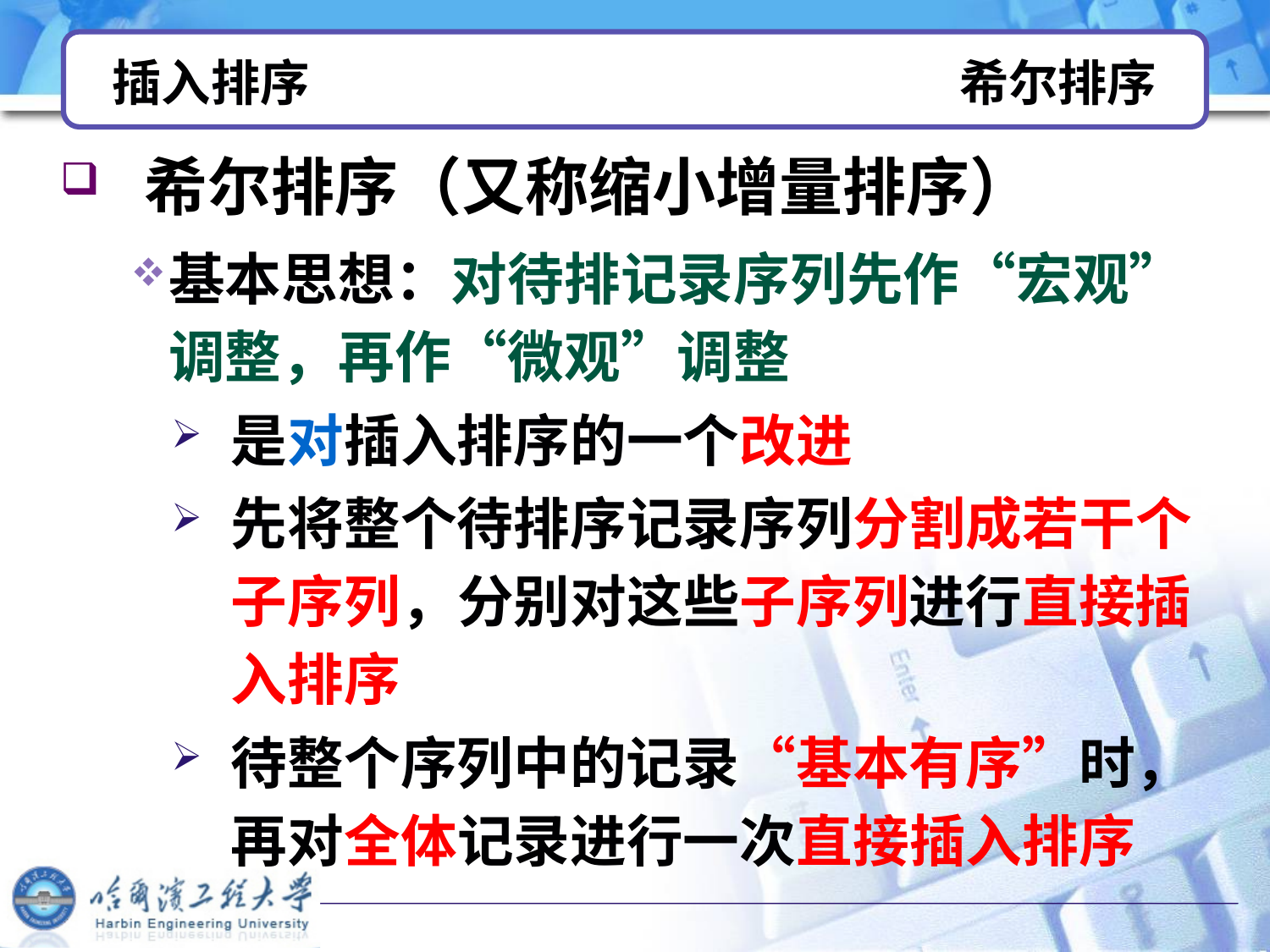

# 插入排序                                                          希尔排序
  希尔排序（又称缩小增量排序）
基本思想：对待排记录序列先作“宏观”调整，再作“微观”调整
是对插入排序的一个改进
先将整个待排序记录序列分割成若干个子序列，分别对这些子序列进行直接插入排序
待整个序列中的记录“基本有序”时，再对全体记录进行一次直接插入排序